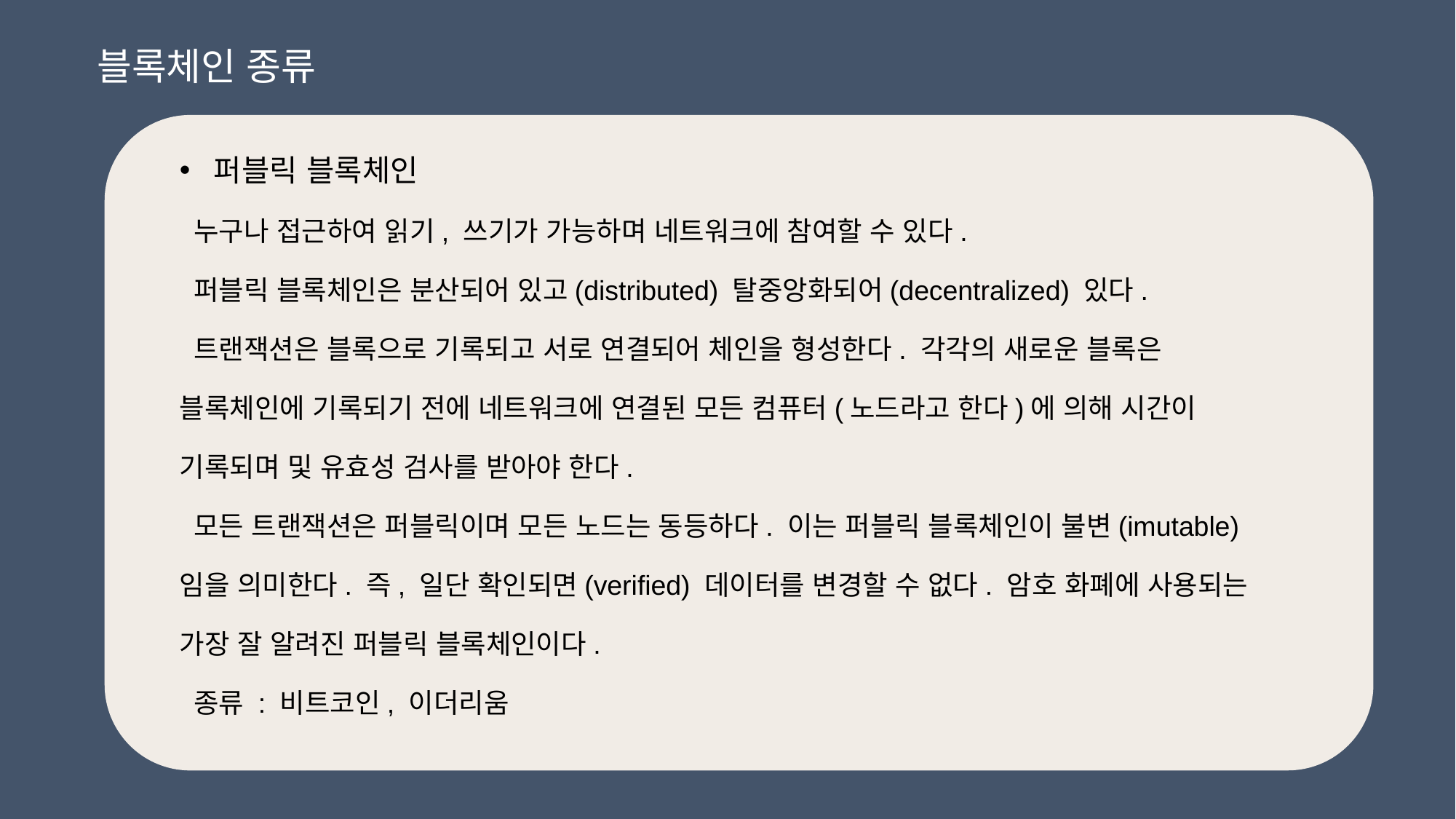

블록체인 종류

퍼블릭 블록체인
 누구나 접근하여 읽기, 쓰기가 가능하며 네트워크에 참여할 수 있다.
 퍼블릭 블록체인은 분산되어 있고(distributed) 탈중앙화되어(decentralized) 있다.
 트랜잭션은 블록으로 기록되고 서로 연결되어 체인을 형성한다. 각각의 새로운 블록은 블록체인에 기록되기 전에 네트워크에 연결된 모든 컴퓨터(노드라고 한다)에 의해 시간이 기록되며 및 유효성 검사를 받아야 한다.
 모든 트랜잭션은 퍼블릭이며 모든 노드는 동등하다. 이는 퍼블릭 블록체인이 불변(imutable)임을 의미한다. 즉, 일단 확인되면(verified) 데이터를 변경할 수 없다. 암호 화폐에 사용되는 가장 잘 알려진 퍼블릭 블록체인이다.
 종류 : 비트코인, 이더리움